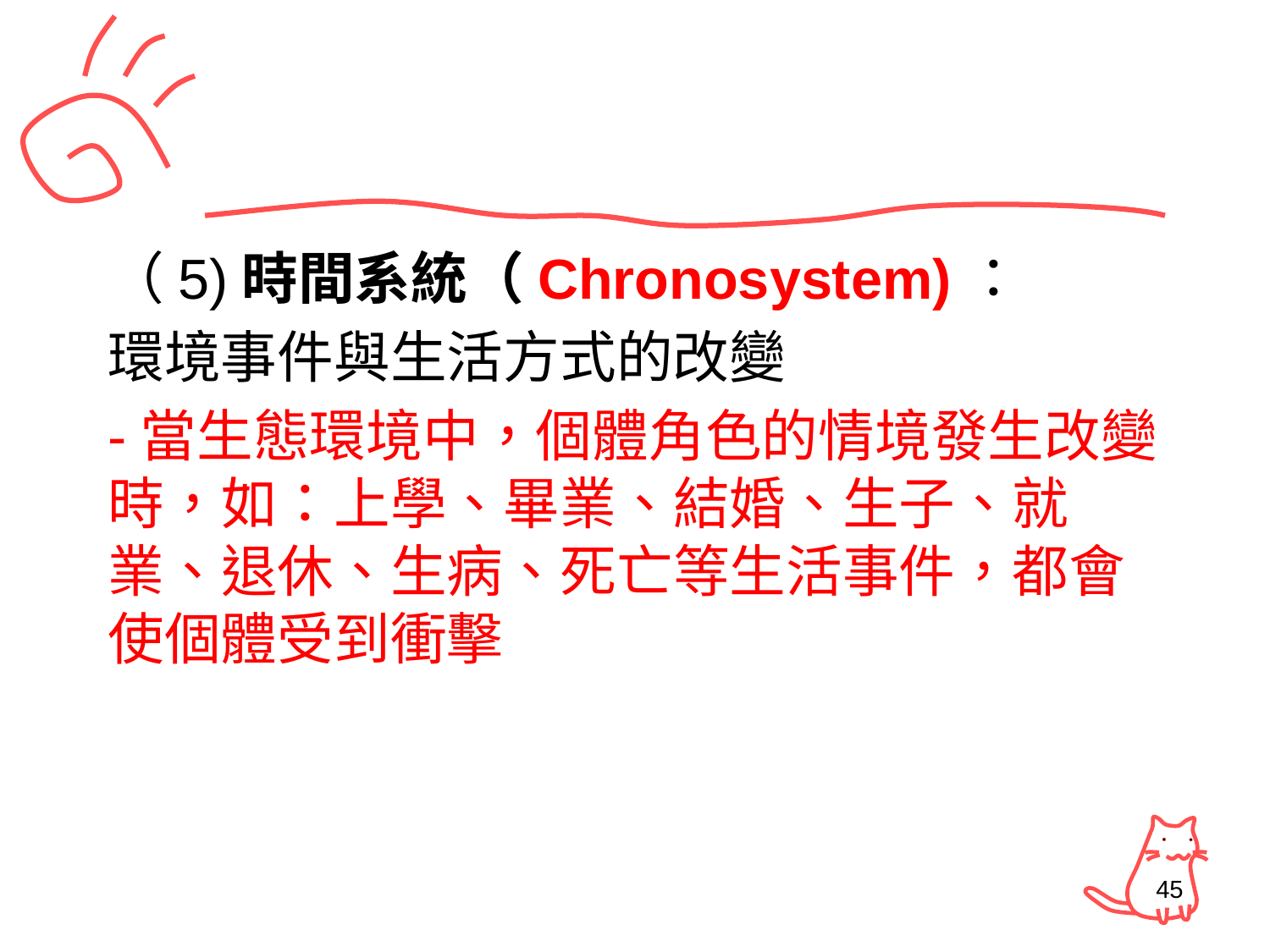

#
（5)時間系統（Chronosystem)：
環境事件與生活方式的改變
-當生態環境中，個體角色的情境發生改變時，如：上學、畢業、結婚、生子、就業、退休、生病、死亡等生活事件，都會使個體受到衝擊
45